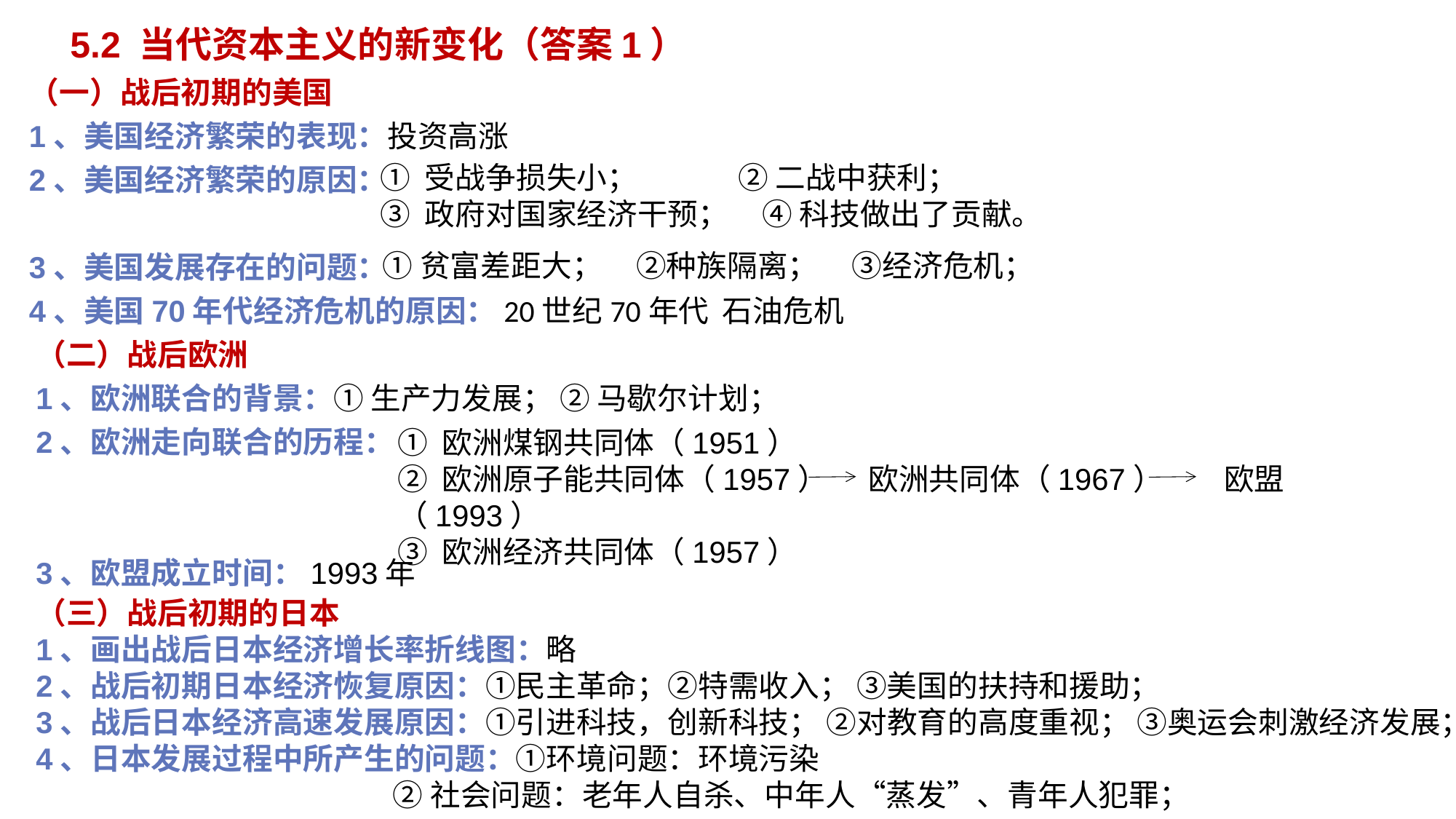

5.2 当代资本主义的新变化（答案1）
（一）战后初期的美国
1、美国经济繁荣的表现：投资高涨
2、美国经济繁荣的原因：

3、美国发展存在的问题：
4、美国70年代经济危机的原因：20世纪70年代  石油危机
① 受战争损失小；               ② 二战中获利；
③ 政府对国家经济干预；     ④ 科技做出了贡献。
①贫富差距大；     ②种族隔离；     ③经济危机；
（二）战后欧洲
1、欧洲联合的背景：① 生产力发展； ② 马歇尔计划；
2、欧洲走向联合的历程：

3、欧盟成立时间：1993年
① 欧洲煤钢共同体（1951）
② 欧洲原子能共同体（1957）      欧洲共同体（1967）         欧盟（1993）
③ 欧洲经济共同体（1957）
（三）战后初期的日本
1、画出战后日本经济增长率折线图：略
2、战后初期日本经济恢复原因：①民主革命；②特需收入； ③美国的扶持和援助；
3、战后日本经济高速发展原因：①引进科技，创新科技； ②对教育的高度重视； ③奥运会刺激经济发展；
4、日本发展过程中所产生的问题：①环境问题：环境污染
                                                     ②社会问题：老年人自杀、中年人“蒸发”、青年人犯罪；